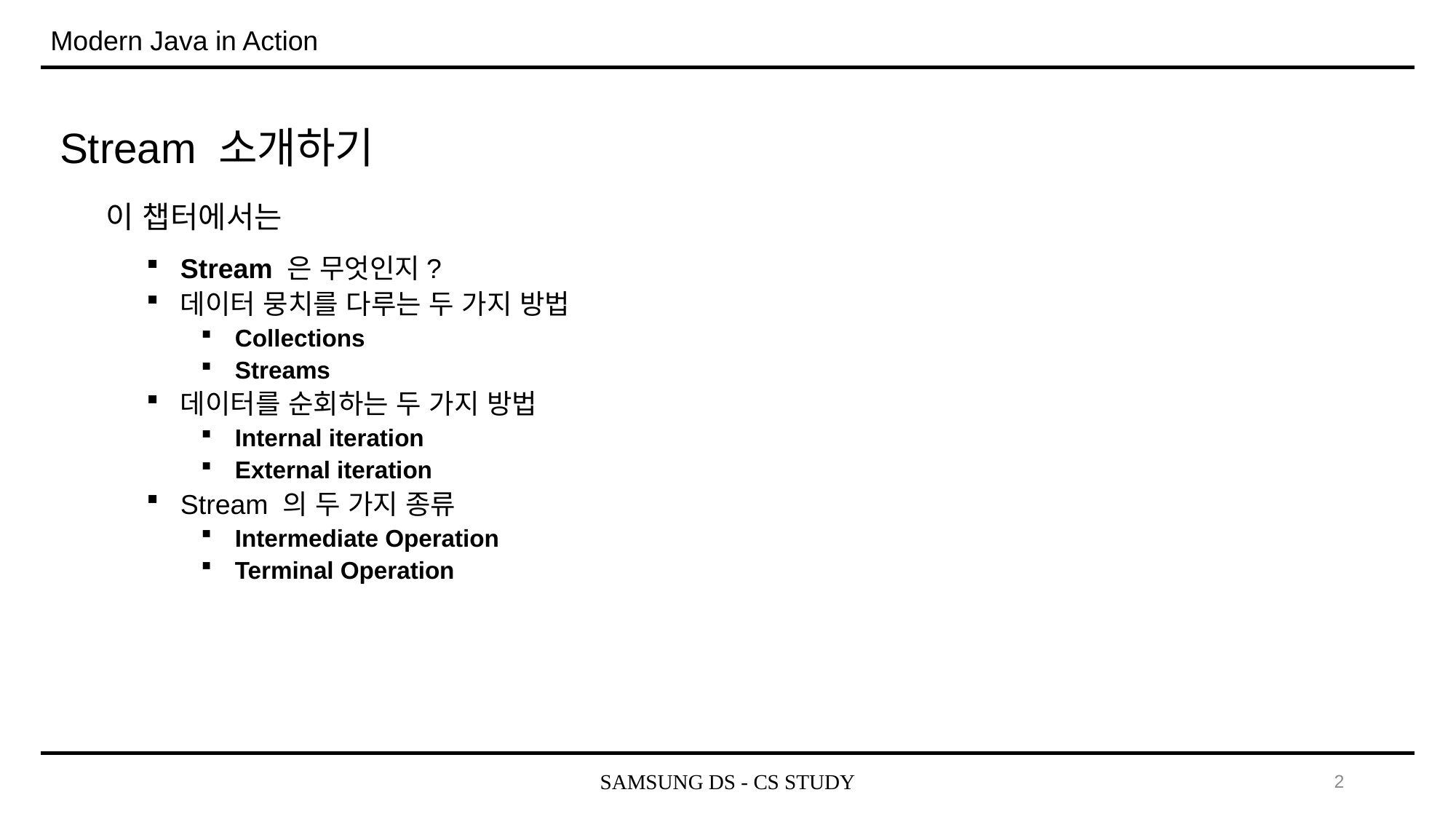

Modern Java in Action
Stream 소개하기
이 챕터에서는
Stream 은 무엇인지?
데이터 뭉치를 다루는 두 가지 방법
Collections
Streams
데이터를 순회하는 두 가지 방법
Internal iteration
External iteration
Stream 의 두 가지 종류
Intermediate Operation
Terminal Operation
SAMSUNG DS - CS STUDY
2